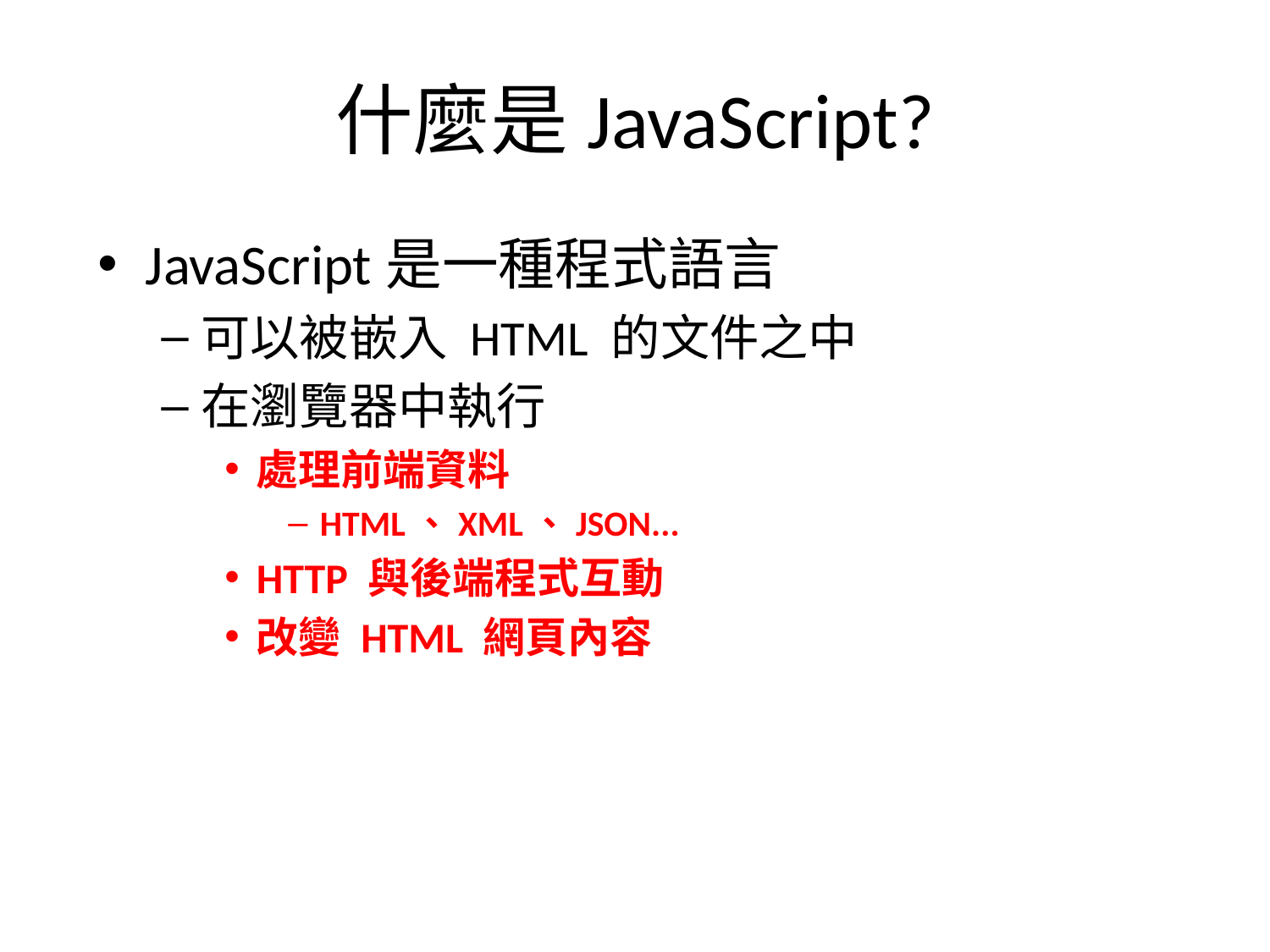

# 什麼是JavaScript?
JavaScript是一種程式語言
可以被嵌入 HTML 的文件之中
在瀏覽器中執行
處理前端資料
HTML、XML、JSON...
HTTP 與後端程式互動
改變 HTML 網頁內容